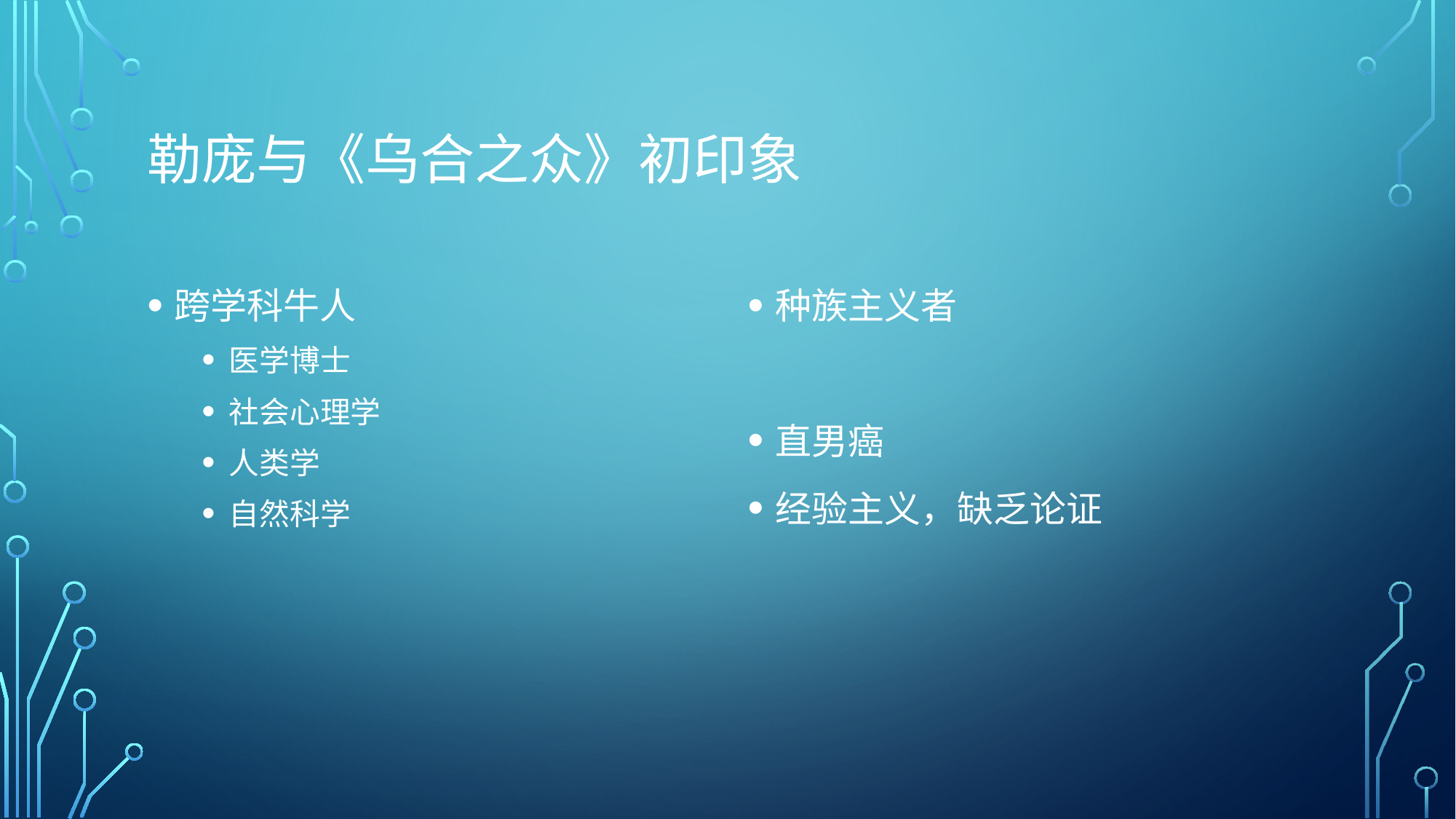

# 勒庞与《乌合之众》初印象
跨学科牛人
医学博士
社会心理学
人类学
自然科学
种族主义者

直男癌
经验主义，缺乏论证